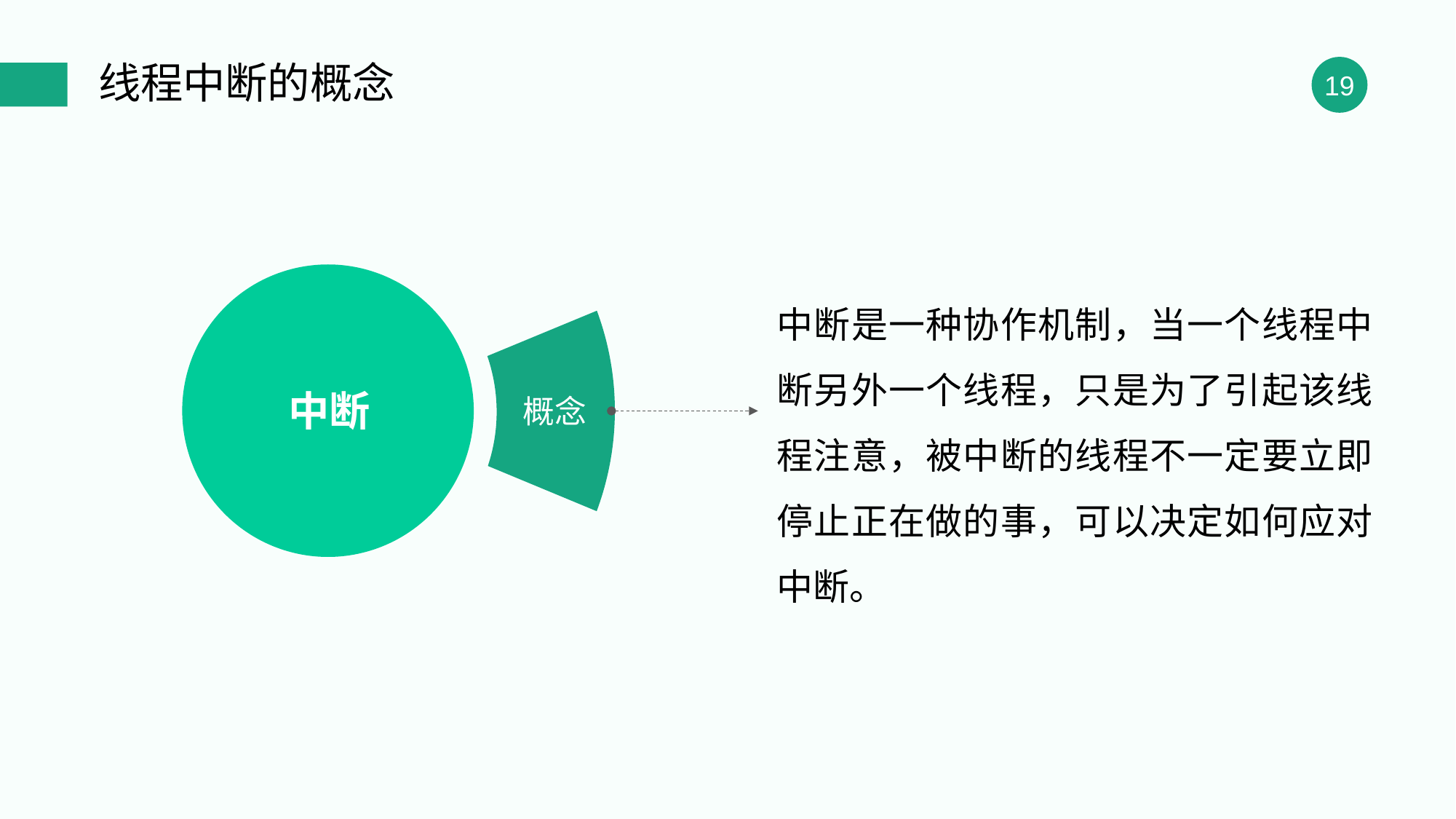

线程中断的概念

中断是一种协作机制，当一个线程中断另外一个线程，只是为了引起该线程注意，被中断的线程不一定要立即停止正在做的事，可以决定如何应对中断。

中断
概念